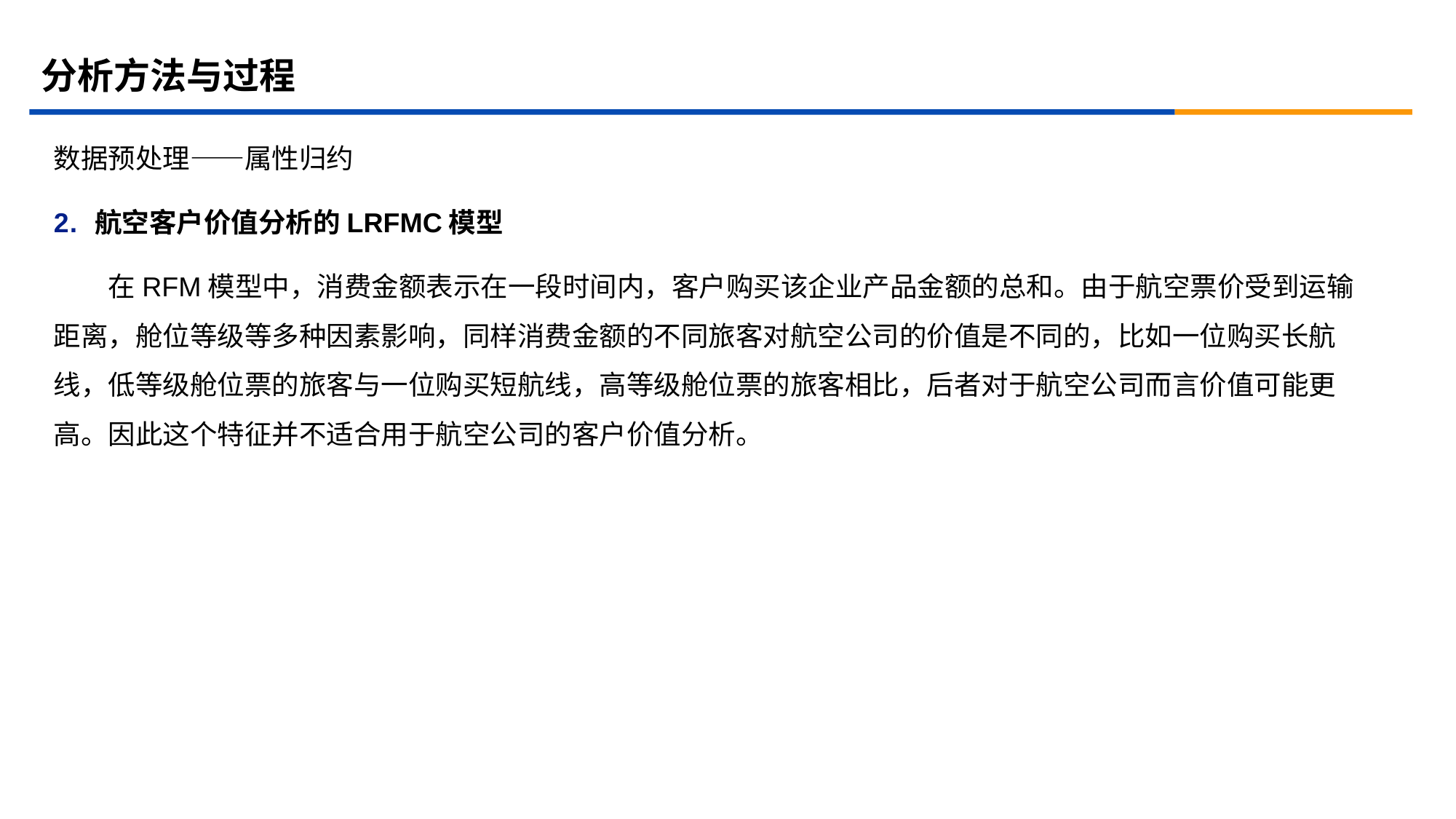

# 分析方法与过程
数据预处理——属性归约
航空客户价值分析的LRFMC模型
在RFM模型中，消费金额表示在一段时间内，客户购买该企业产品金额的总和。由于航空票价受到运输距离，舱位等级等多种因素影响，同样消费金额的不同旅客对航空公司的价值是不同的，比如一位购买长航线，低等级舱位票的旅客与一位购买短航线，高等级舱位票的旅客相比，后者对于航空公司而言价值可能更高。因此这个特征并不适合用于航空公司的客户价值分析。